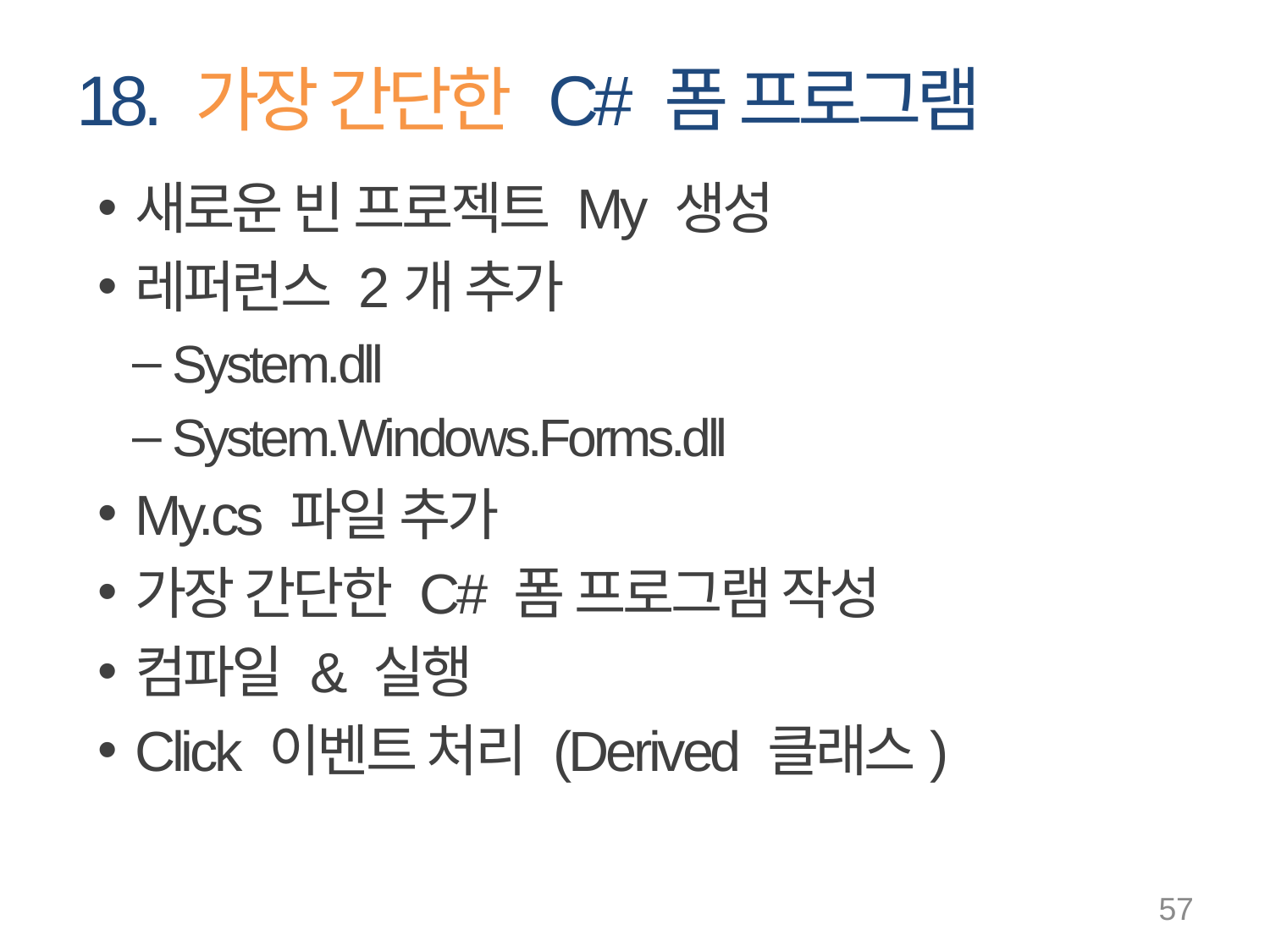

# 18. 가장 간단한 C# 폼 프로그램
새로운 빈 프로젝트 My 생성
레퍼런스 2개 추가
System.dll
System.Windows.Forms.dll
My.cs 파일 추가
가장 간단한 C# 폼 프로그램 작성
컴파일 & 실행
Click 이벤트 처리 (Derived 클래스)
57